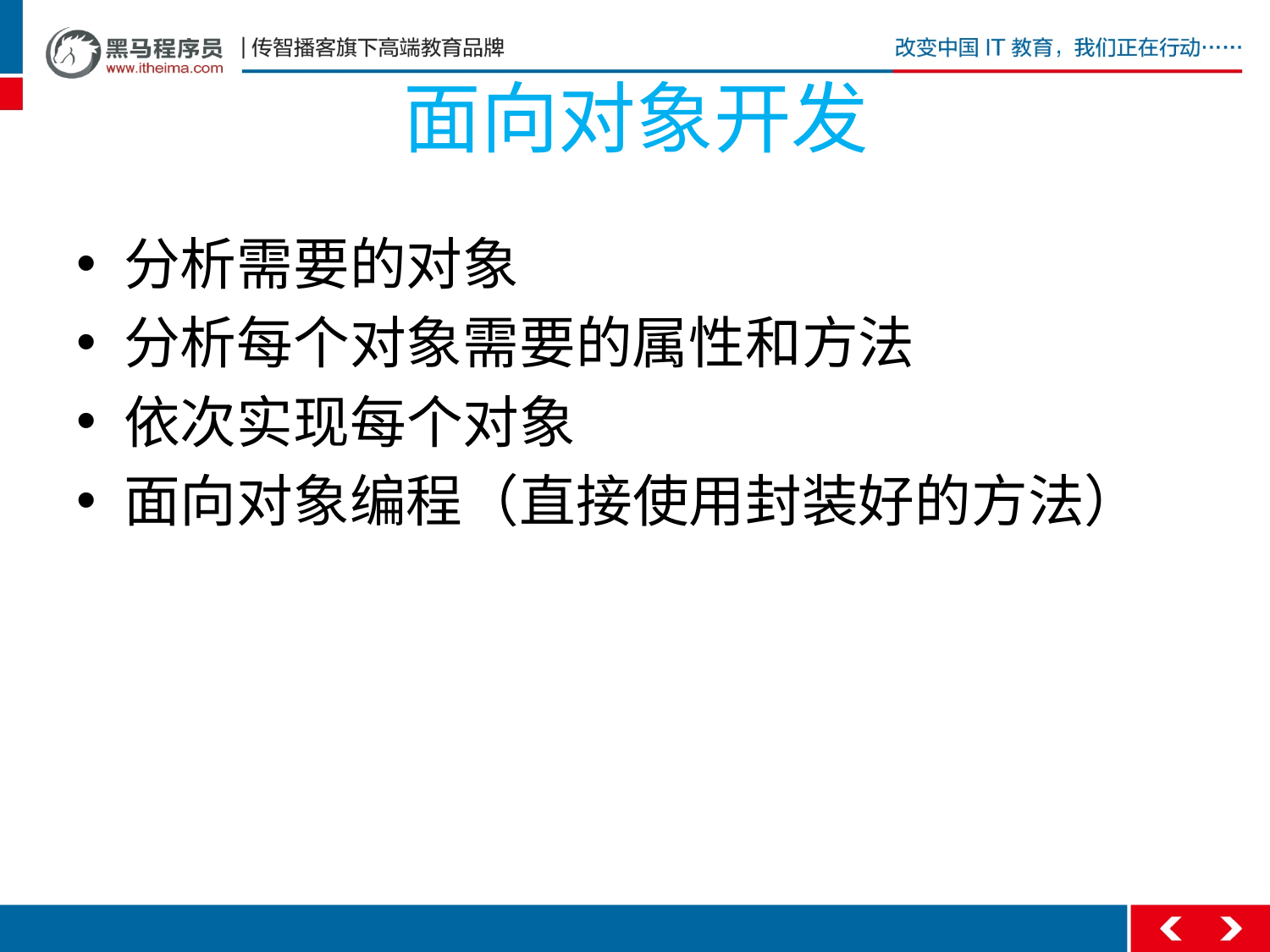

# 面向对象开发
分析需要的对象
分析每个对象需要的属性和方法
依次实现每个对象
面向对象编程（直接使用封装好的方法）